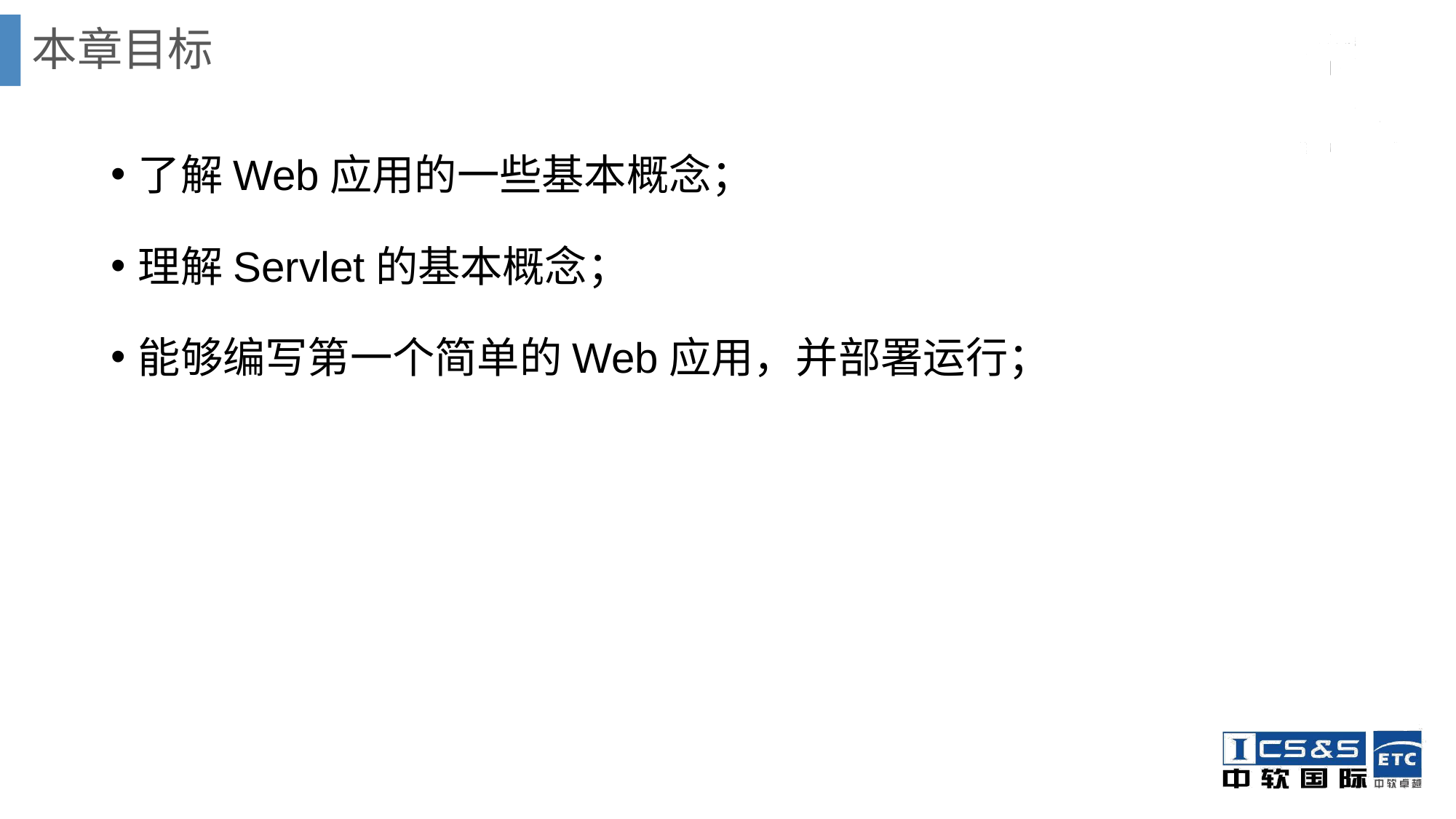

# 本章目标
了解Web应用的一些基本概念；
理解Servlet的基本概念；
能够编写第一个简单的Web应用，并部署运行；